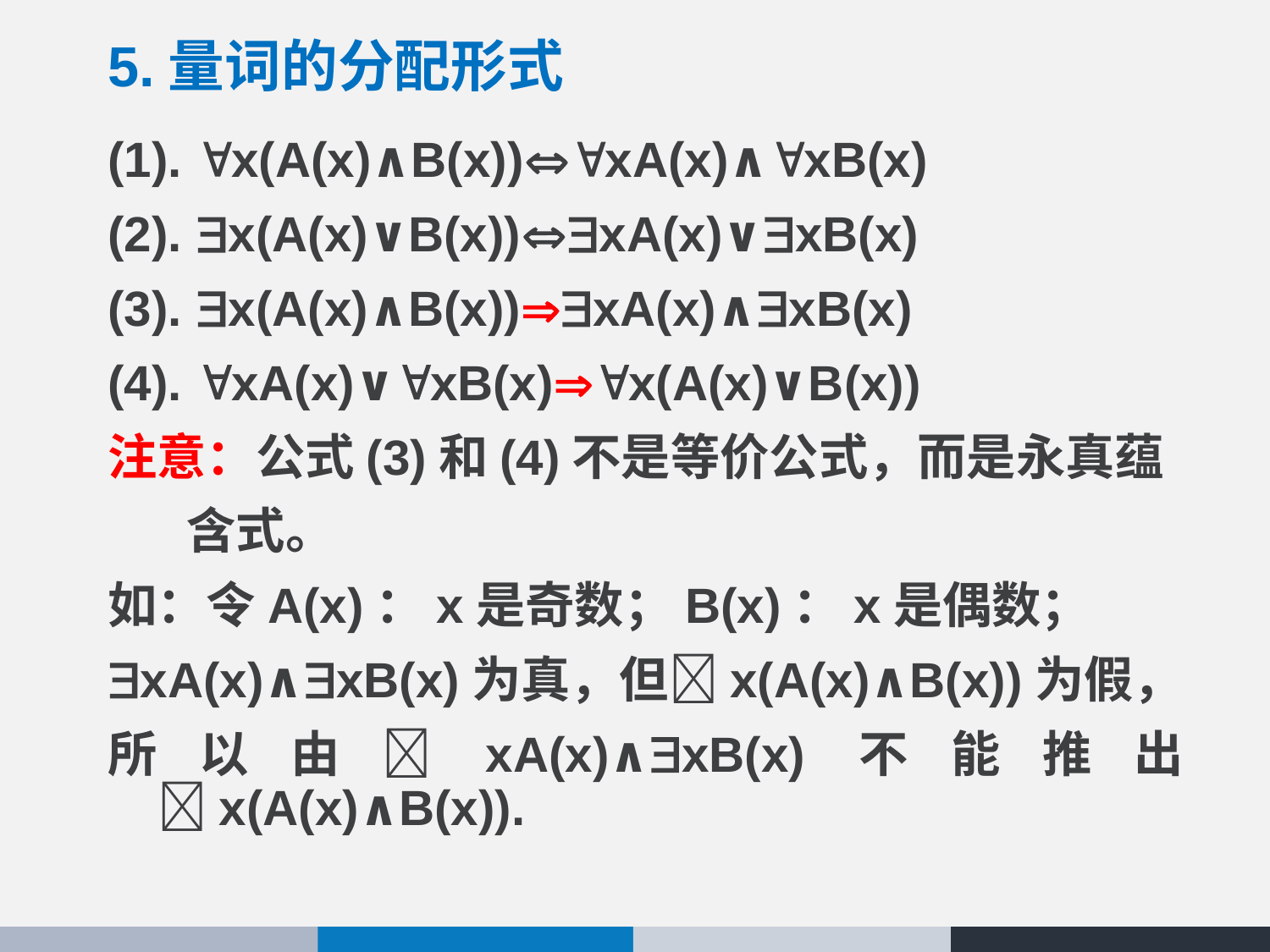

# 5.量词的分配形式
(1). ∀x(A(x)∧B(x))⇔∀xA(x)∧∀xB(x)
(2). ∃x(A(x)∨B(x))⇔∃xA(x)∨∃xB(x)
(3). ∃x(A(x)∧B(x))⇒∃xA(x)∧∃xB(x)
(4). ∀xA(x)∨∀xB(x)⇒∀x(A(x)∨B(x))
注意：公式(3)和(4)不是等价公式，而是永真蕴
      含式。
如：令A(x)：x是奇数；B(x)：x是偶数；
∃xA(x)∧∃xB(x)为真，但∃x(A(x)∧B(x))为假，
所以由∃xA(x)∧∃xB(x)不能推出∃x(A(x)∧B(x)).